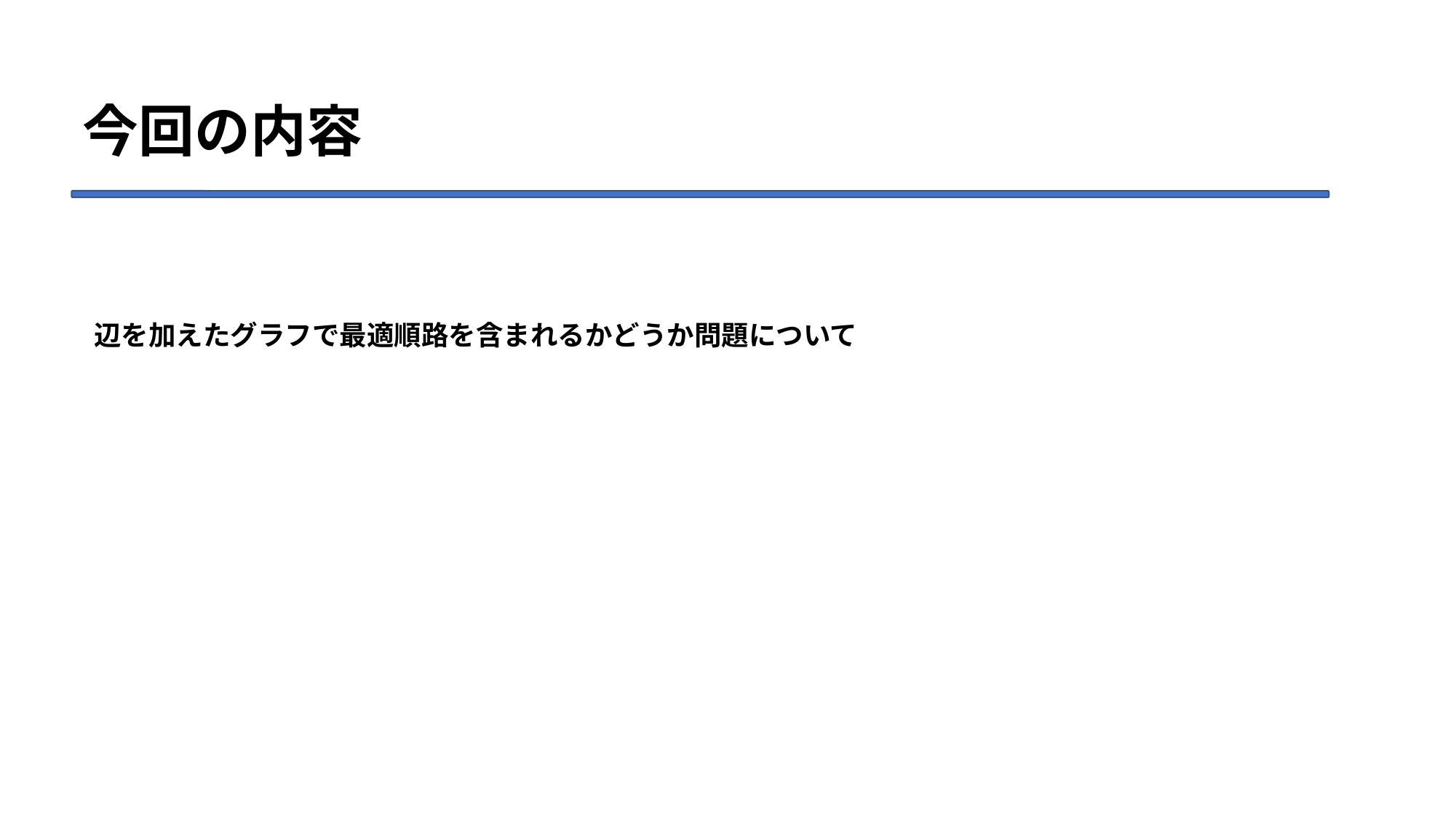

# 今回の内容

辺を加えたグラフで最適順路を含まれるかどうか問題について